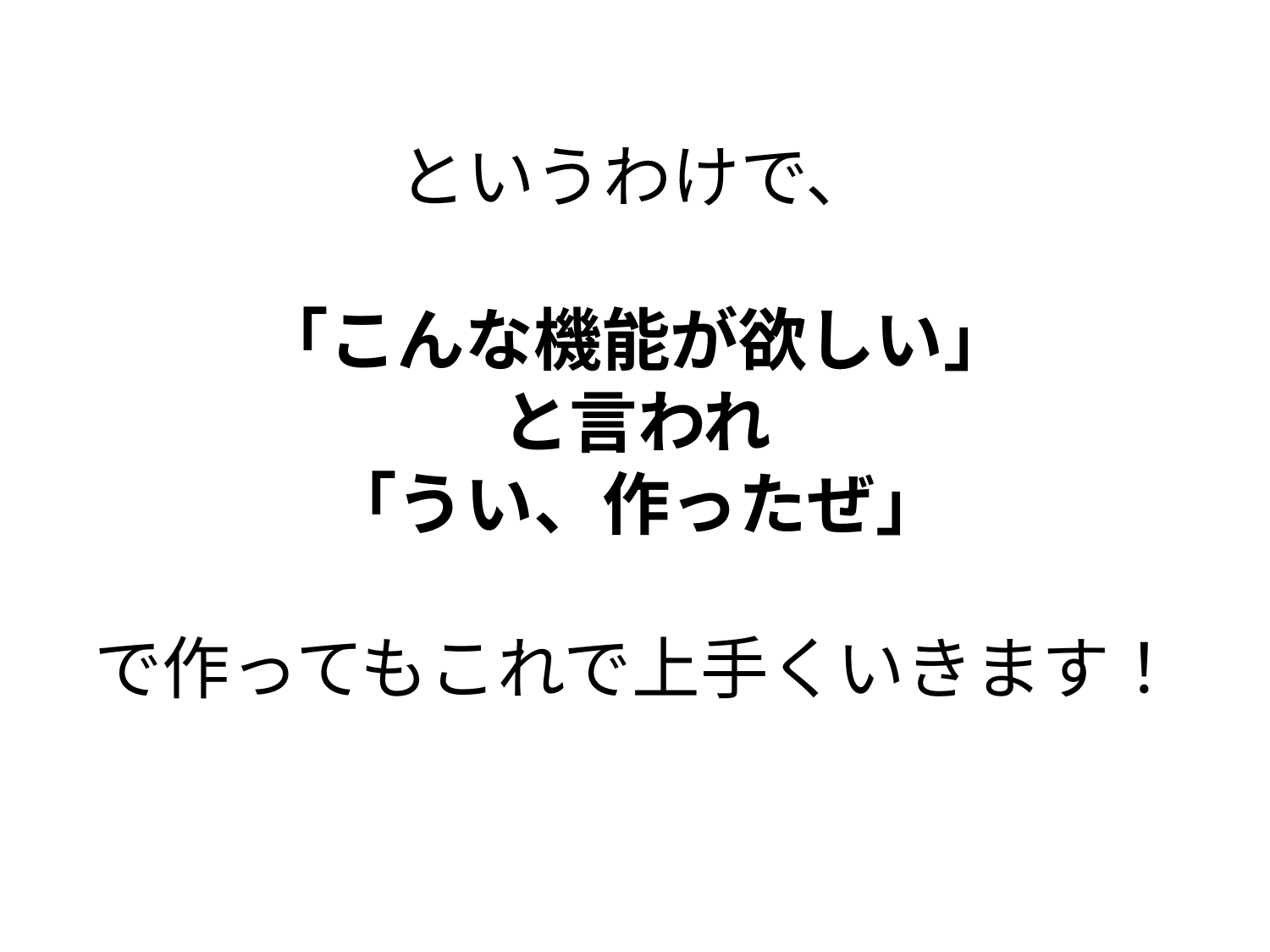

# というわけで、 「こんな機能が欲しい」 と言われ 「うい、作ったぜ」 で作ってもこれで上手くいきます！